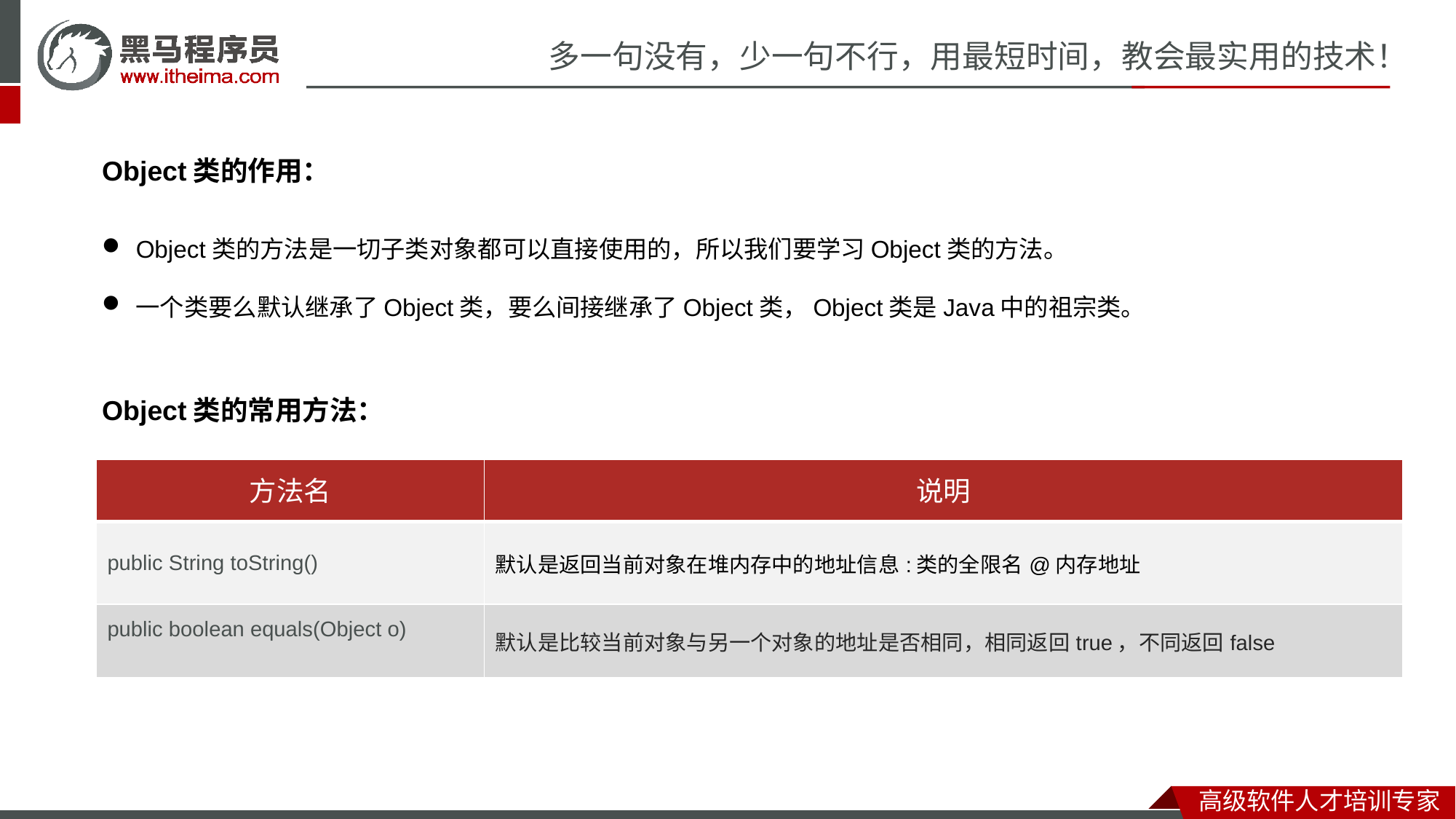

Object类的作用：
Object类的方法是一切子类对象都可以直接使用的，所以我们要学习Object类的方法。
一个类要么默认继承了Object类，要么间接继承了Object类，Object类是Java中的祖宗类。

Object类的常用方法：
| 方法名 | 说明 |
| --- | --- |
| public String toString() | 默认是返回当前对象在堆内存中的地址信息:类的全限名@内存地址 |
| public boolean equals(Object o) | 默认是比较当前对象与另一个对象的地址是否相同，相同返回true，不同返回false |